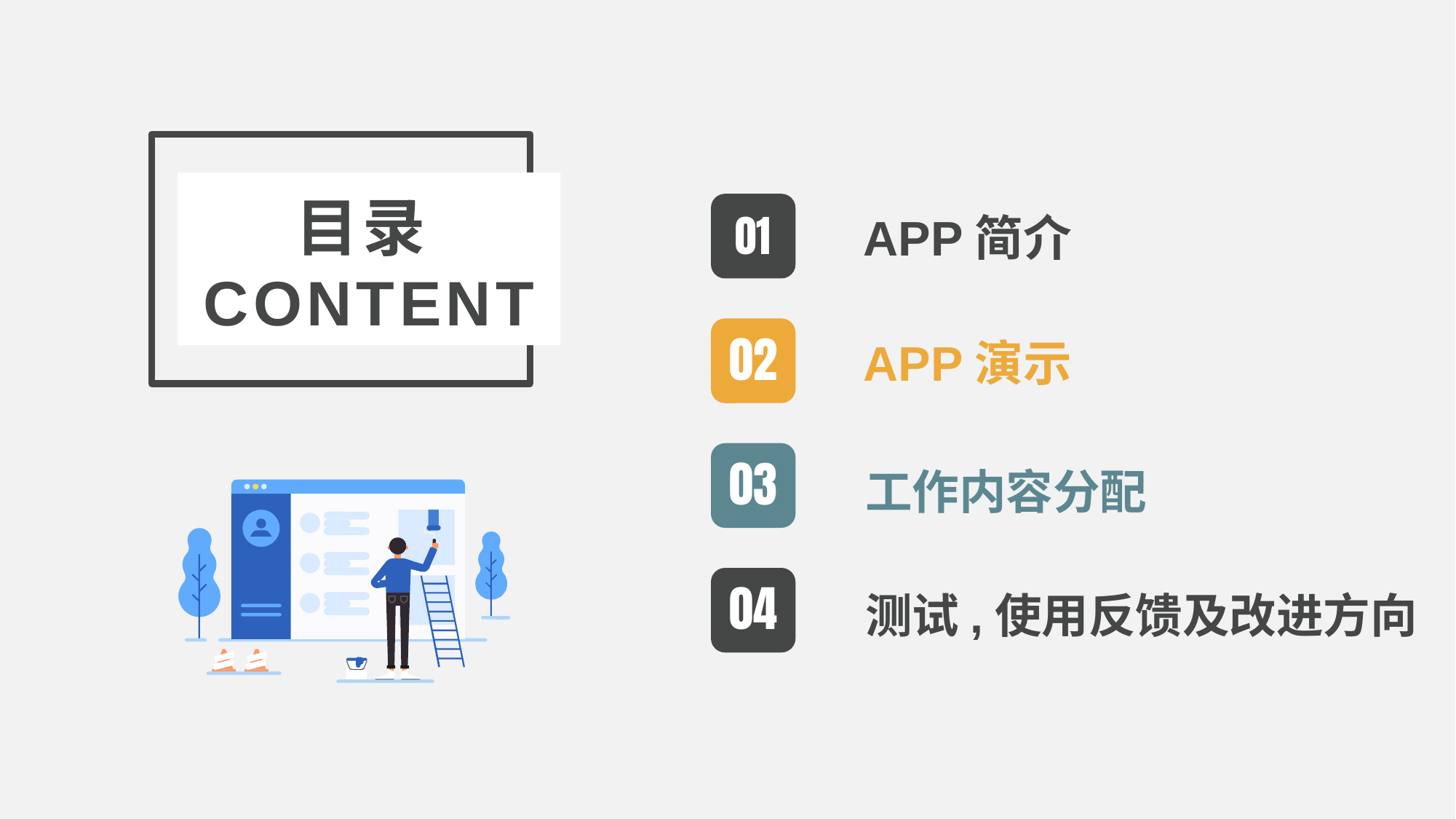

目录CONTENT
01
APP简介
02
APP演示
03
工作内容分配

04
测试,使用反馈及改进方向